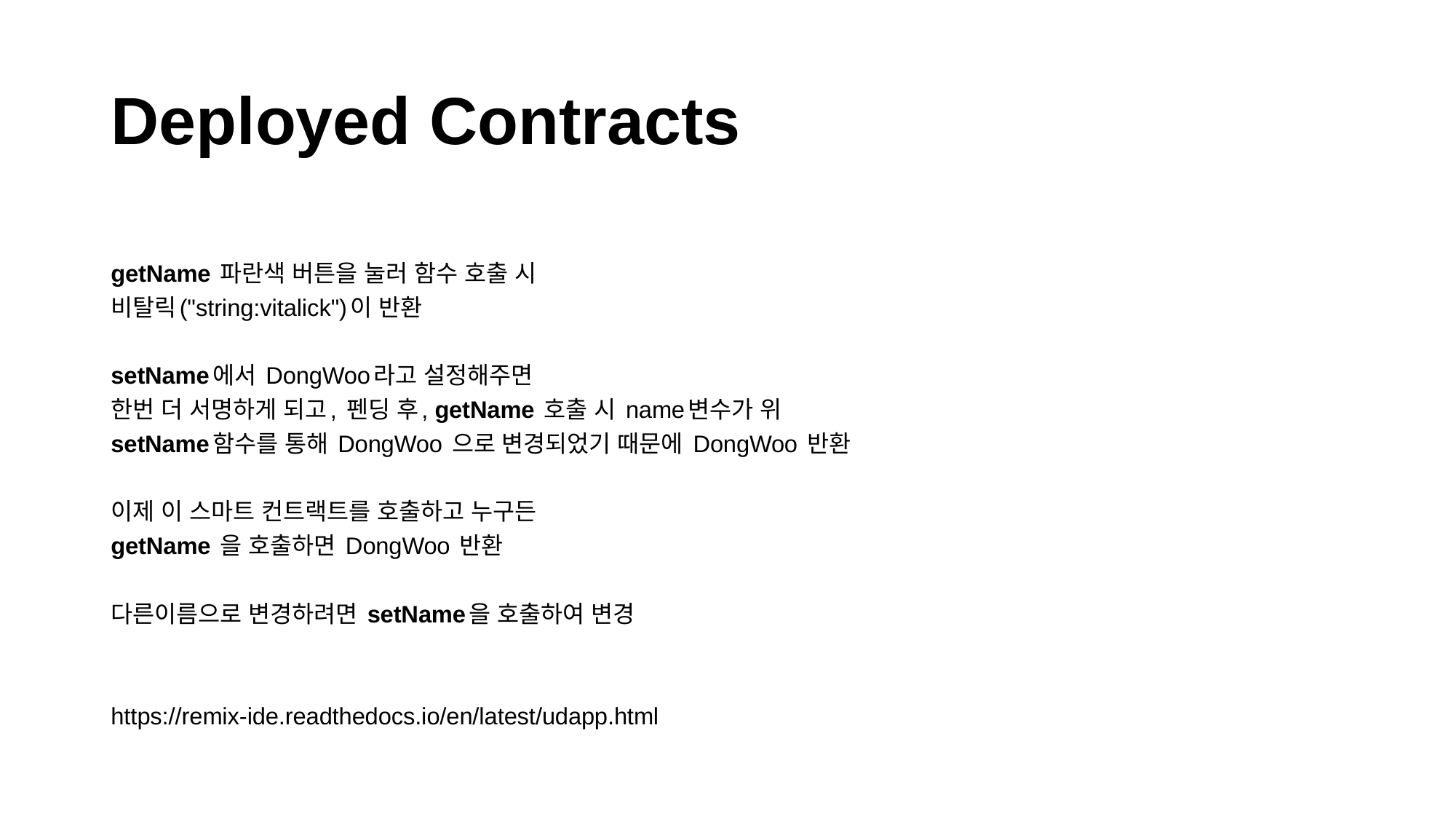

# Deployed Contracts
getName 파란색 버튼을 눌러 함수 호출 시
비탈릭("string:vitalick")이 반환

setName에서 DongWoo라고 설정해주면
한번 더 서명하게 되고, 펜딩 후, getName 호출 시 name변수가 위
setName함수를 통해 DongWoo 으로 변경되었기 때문에 DongWoo 반환

이제 이 스마트 컨트랙트를 호출하고 누구든
getName 을 호출하면 DongWoo 반환

다른이름으로 변경하려면 setName을 호출하여 변경

https://remix-ide.readthedocs.io/en/latest/udapp.html